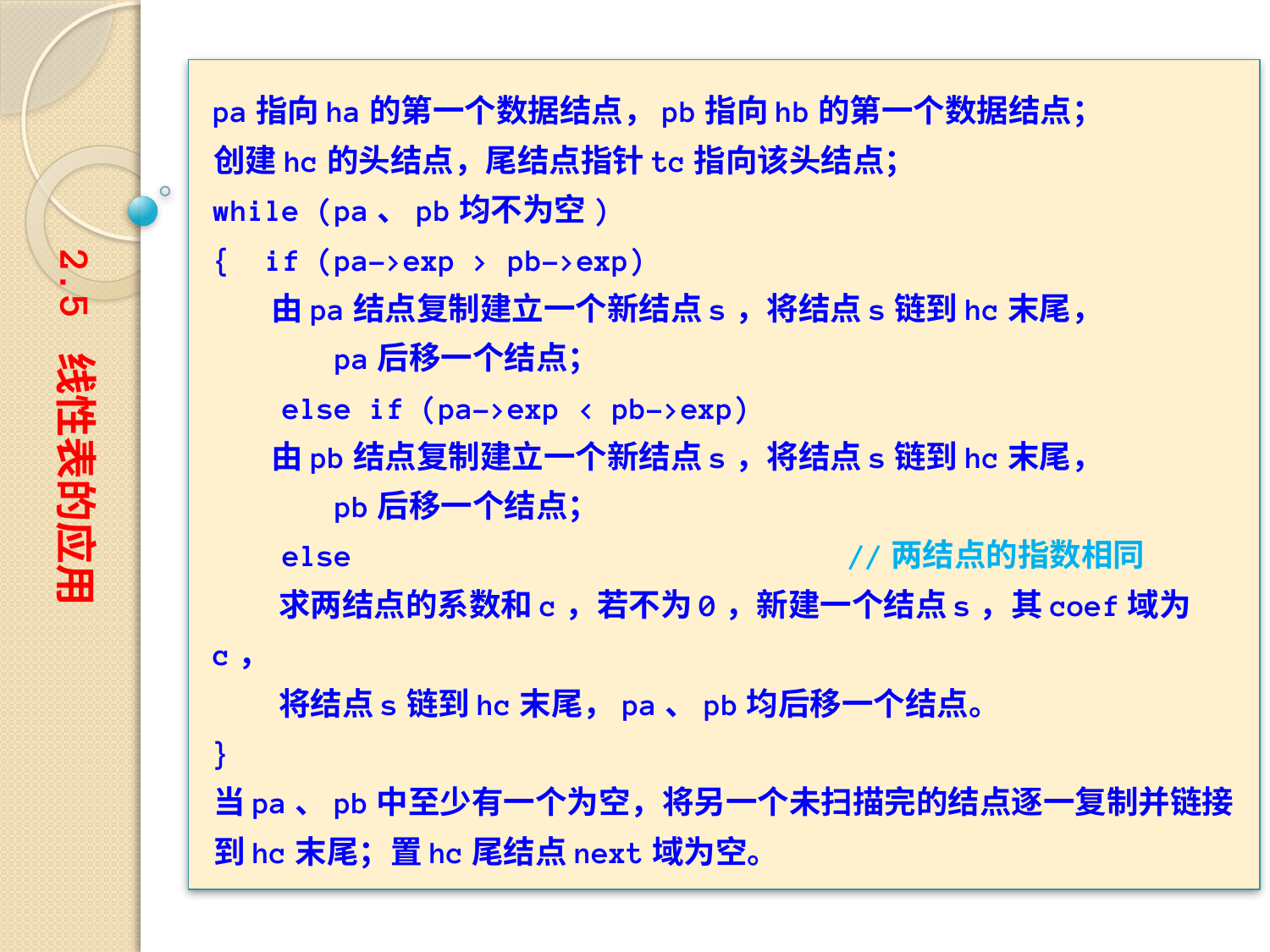

pa指向ha的第一个数据结点，pb指向hb的第一个数据结点；
创建hc的头结点，尾结点指针tc指向该头结点；
while (pa、pb均不为空)
{  if (pa->exp > pb->exp)
       由pa结点复制建立一个新结点s，将结点s链到hc末尾，
       pa后移一个结点；
    else if (pa->exp < pb->exp)
       由pb结点复制建立一个新结点s，将结点s链到hc末尾，
       pb后移一个结点；
    else				//两结点的指数相同
        求两结点的系数和c，若不为0，新建一个结点s，其coef域为c，
        将结点s链到hc末尾，pa、pb均后移一个结点。
}
当pa、pb中至少有一个为空，将另一个未扫描完的结点逐一复制并链接到hc末尾；置hc尾结点next域为空。
2.5 线性表的应用